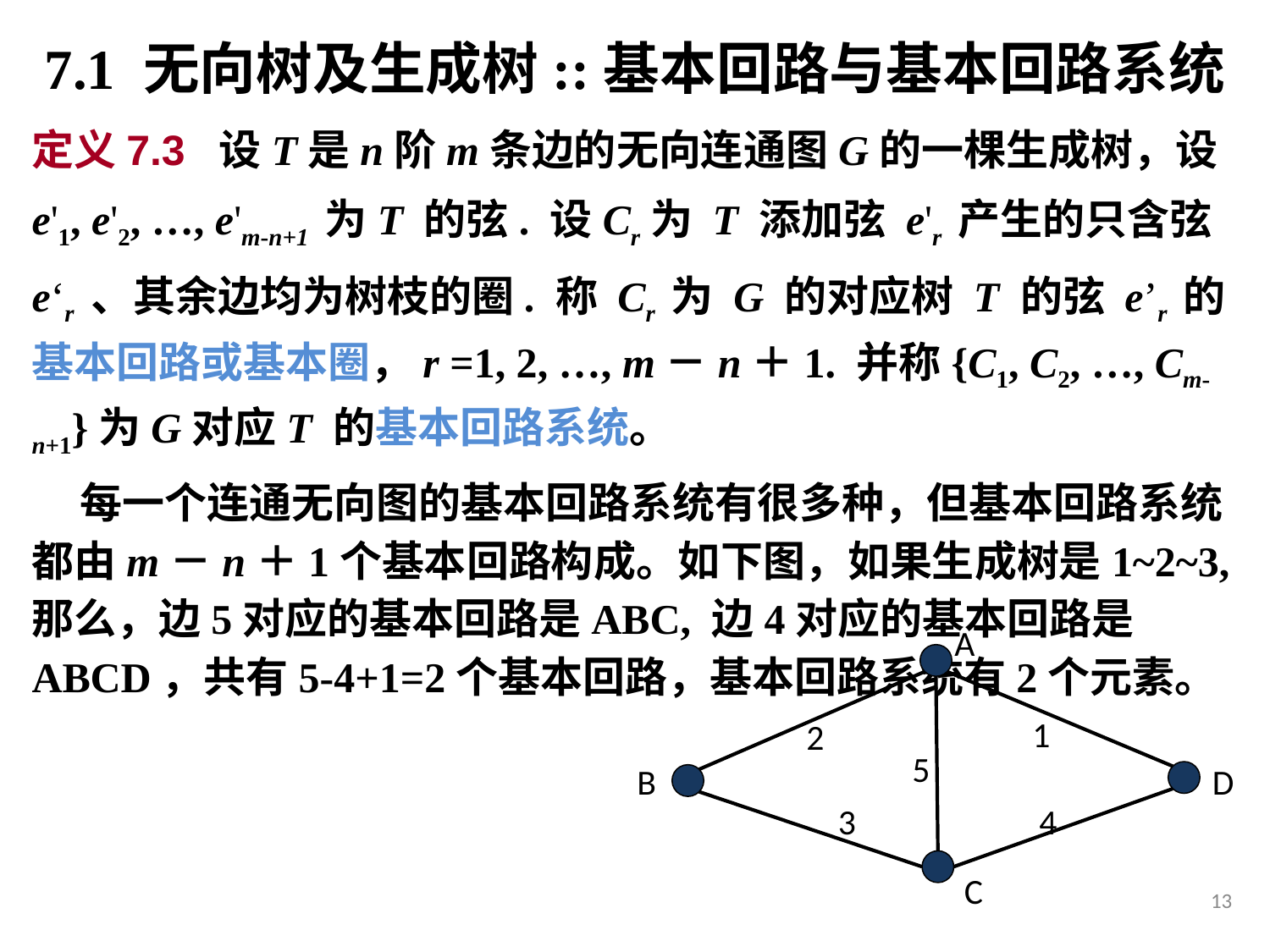

7.1 无向树及生成树::基本回路与基本回路系统
定义7.3  设T是n阶m条边的无向连通图G的一棵生成树，设
e'1, e'2, …, e'm-n+1 为T 的弦. 设Cr为 T 添加弦 e'r 产生的只含弦
e‘r 、其余边均为树枝的圈. 称 Cr 为 G 的对应树 T 的弦 e’r 的基本回路或基本圈，r =1, 2, …, m－n＋1. 并称{C1, C2, …, Cm-n+1}为G对应T 的基本回路系统。
    每一个连通无向图的基本回路系统有很多种，但基本回路系统都由m－n＋1个基本回路构成。如下图，如果生成树是1~2~3,那么，边5对应的基本回路是ABC, 边4对应的基本回路是ABCD，共有5-4+1=2个基本回路，基本回路系统有2个元素。

A

1
2
5
B
D

3
4

C
13